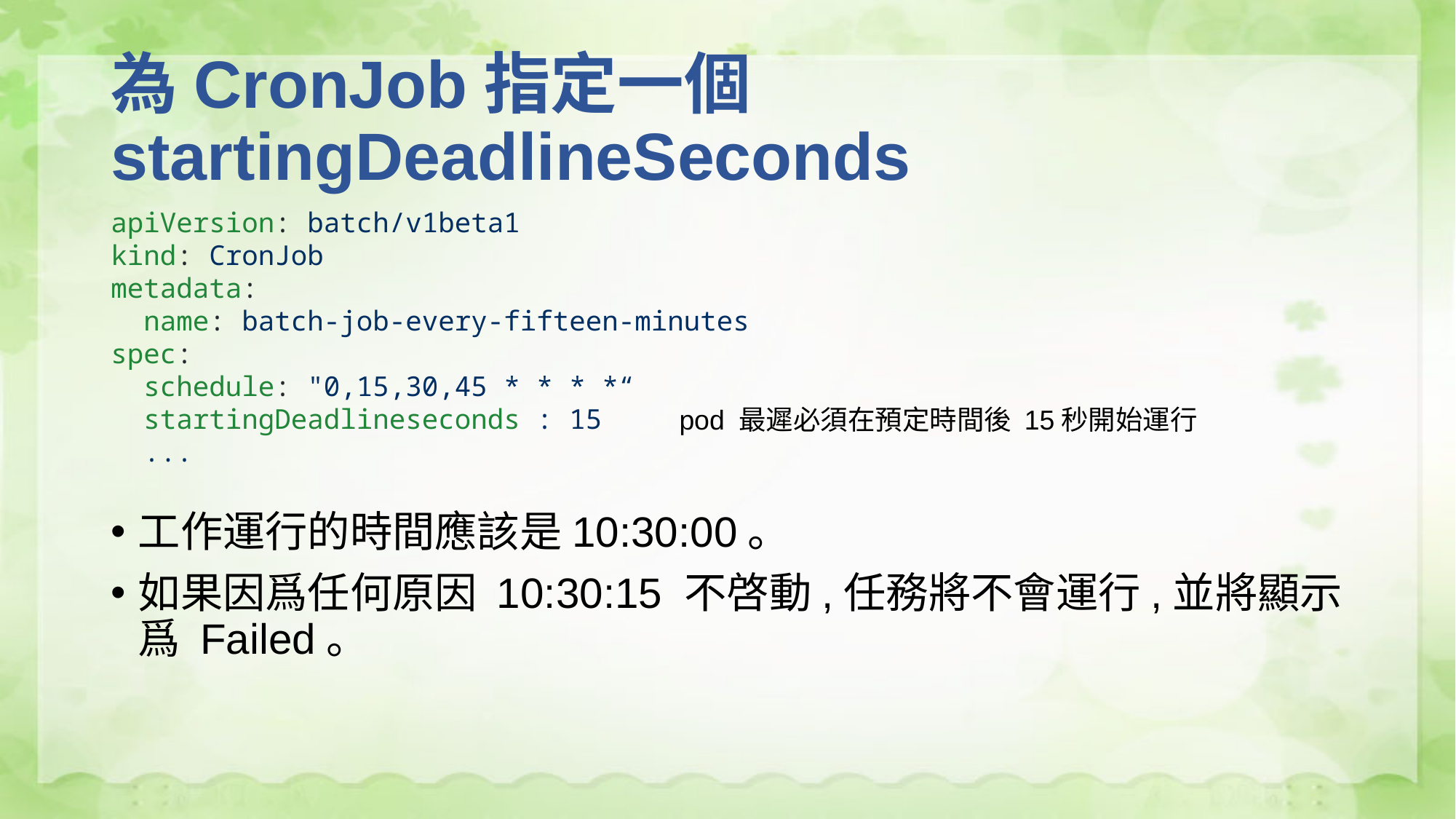

# 為CronJob指定一個startingDeadlineSeconds
apiVersion: batch/v1beta1
kind: CronJob
metadata:
  name: batch-job-every-fifteen-minutes
spec:
  schedule: "0,15,30,45 * * * *“
  startingDeadlineseconds : 15
  ...
pod 最遲必須在預定時間後 15秒開始運行
工作運行的時間應該是10:30:00。
如果因爲任何原因 10:30:15 不啓動,任務將不會運行,並將顯示爲 Failed。